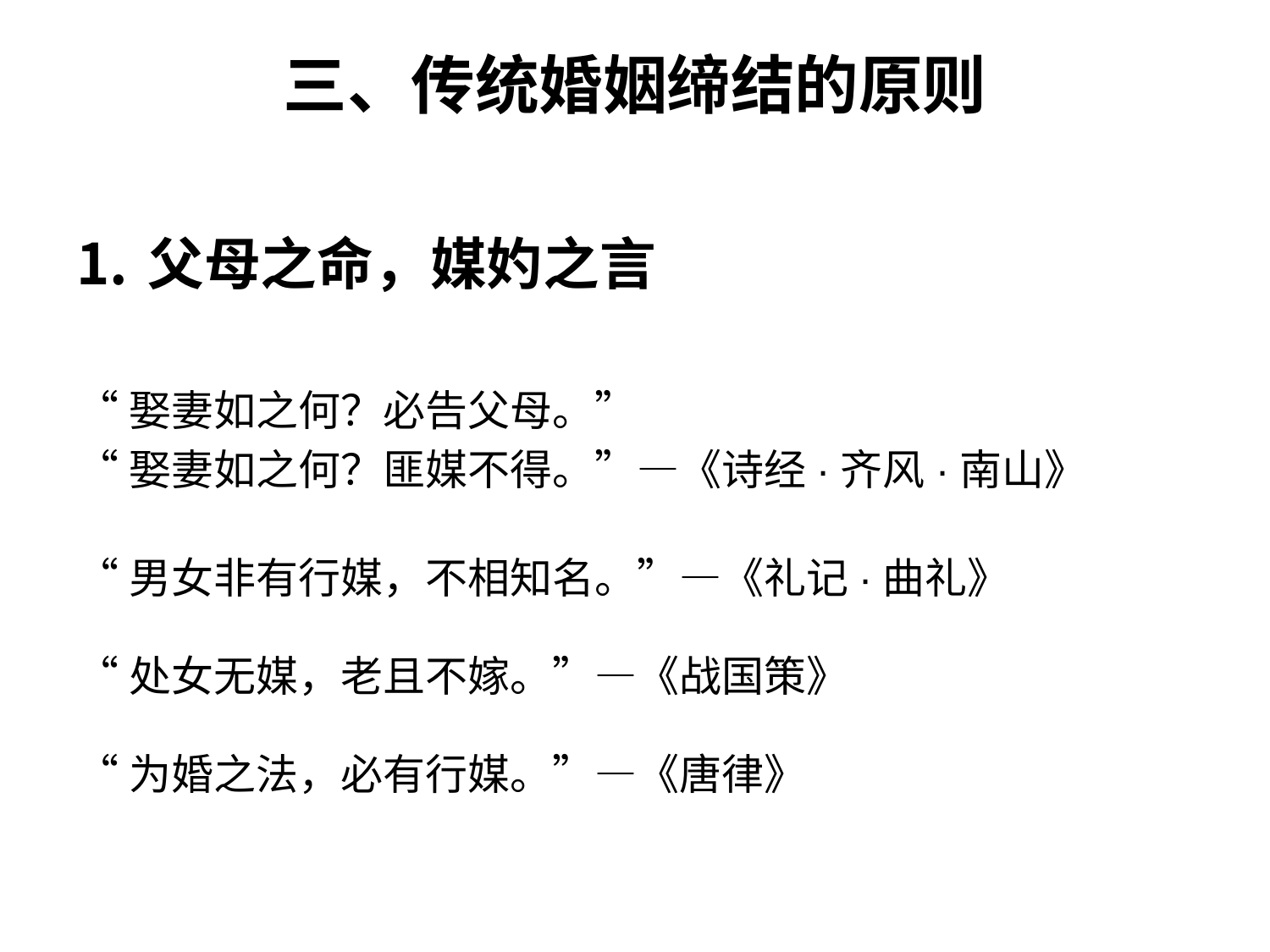

# 三、传统婚姻缔结的原则
父母之命，媒妁之言

“娶妻如之何？必告父母。”
“娶妻如之何？匪媒不得。”—《诗经·齐风·南山》

“男女非有行媒，不相知名。”—《礼记·曲礼》

“处女无媒，老且不嫁。”—《战国策》

“为婚之法，必有行媒。”—《唐律》